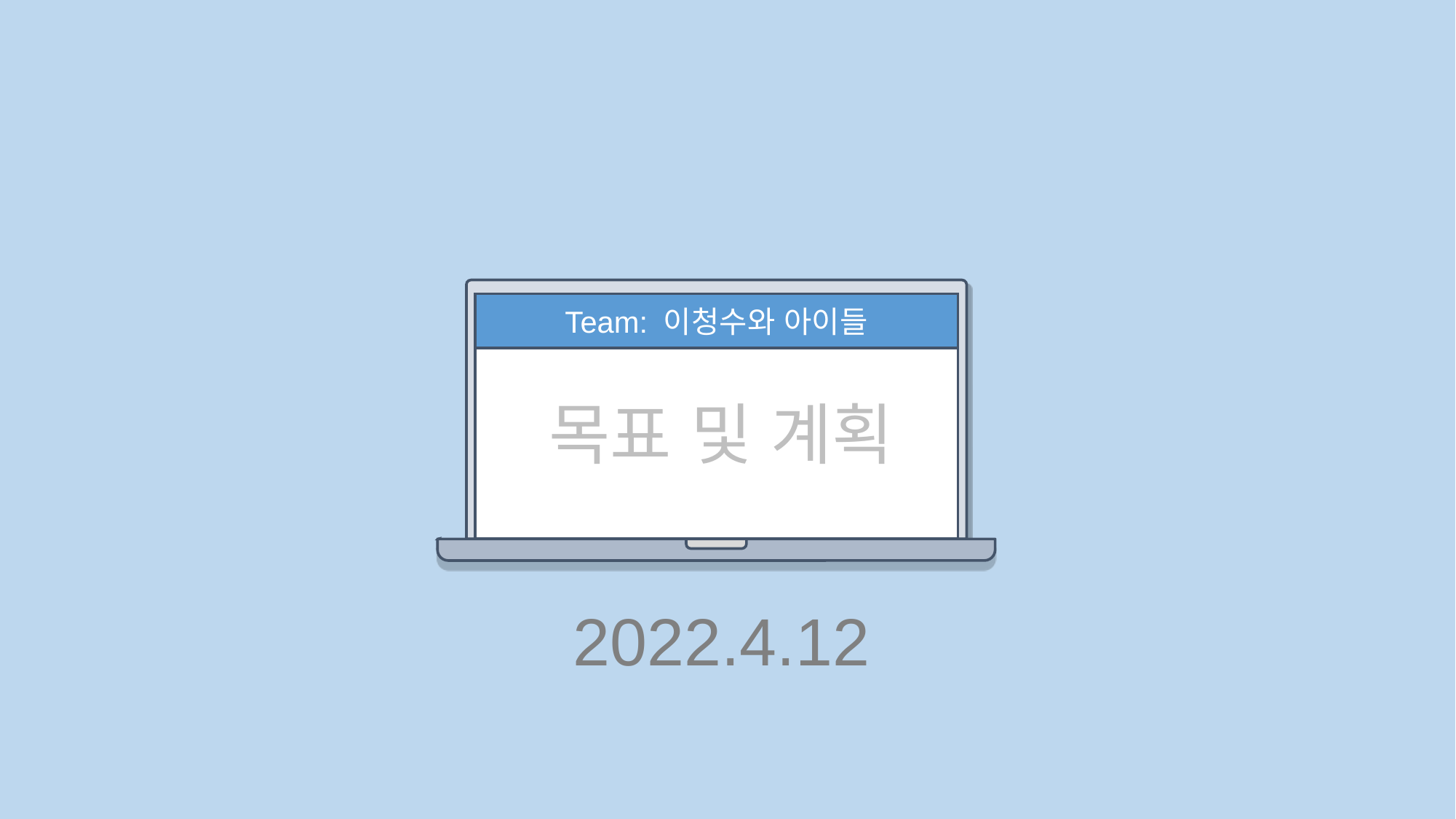

Team: 이청수와 아이들
목표 및 계획

2022.4.12